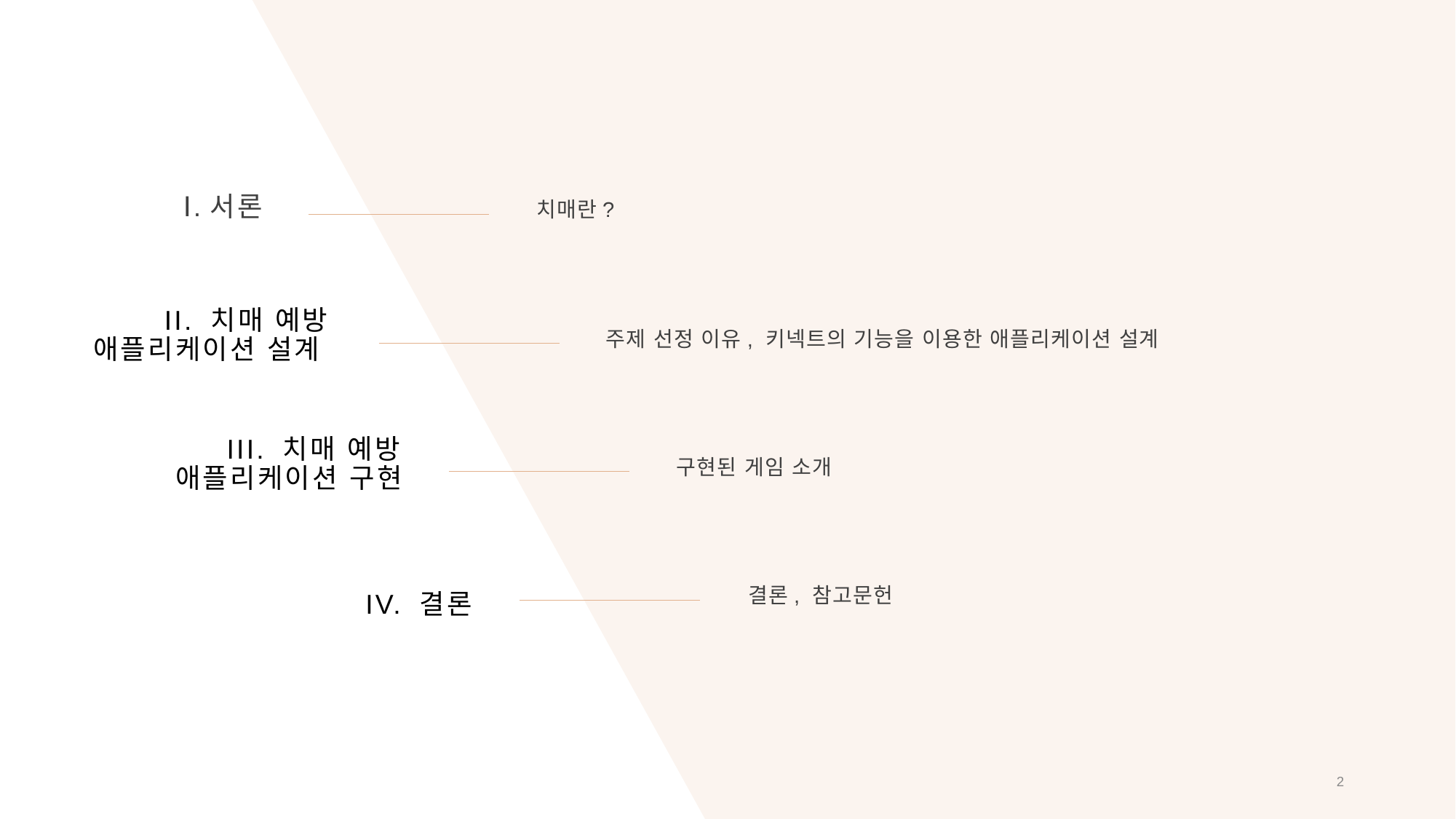

Ⅰ.서론
치매란?
II. 치매 예방 애플리케이션 설계
주제 선정 이유, 키넥트의 기능을 이용한 애플리케이션 설계
III. 치매 예방 애플리케이션 구현
구현된 게임 소개
IV. 결론
결론, 참고문헌
2